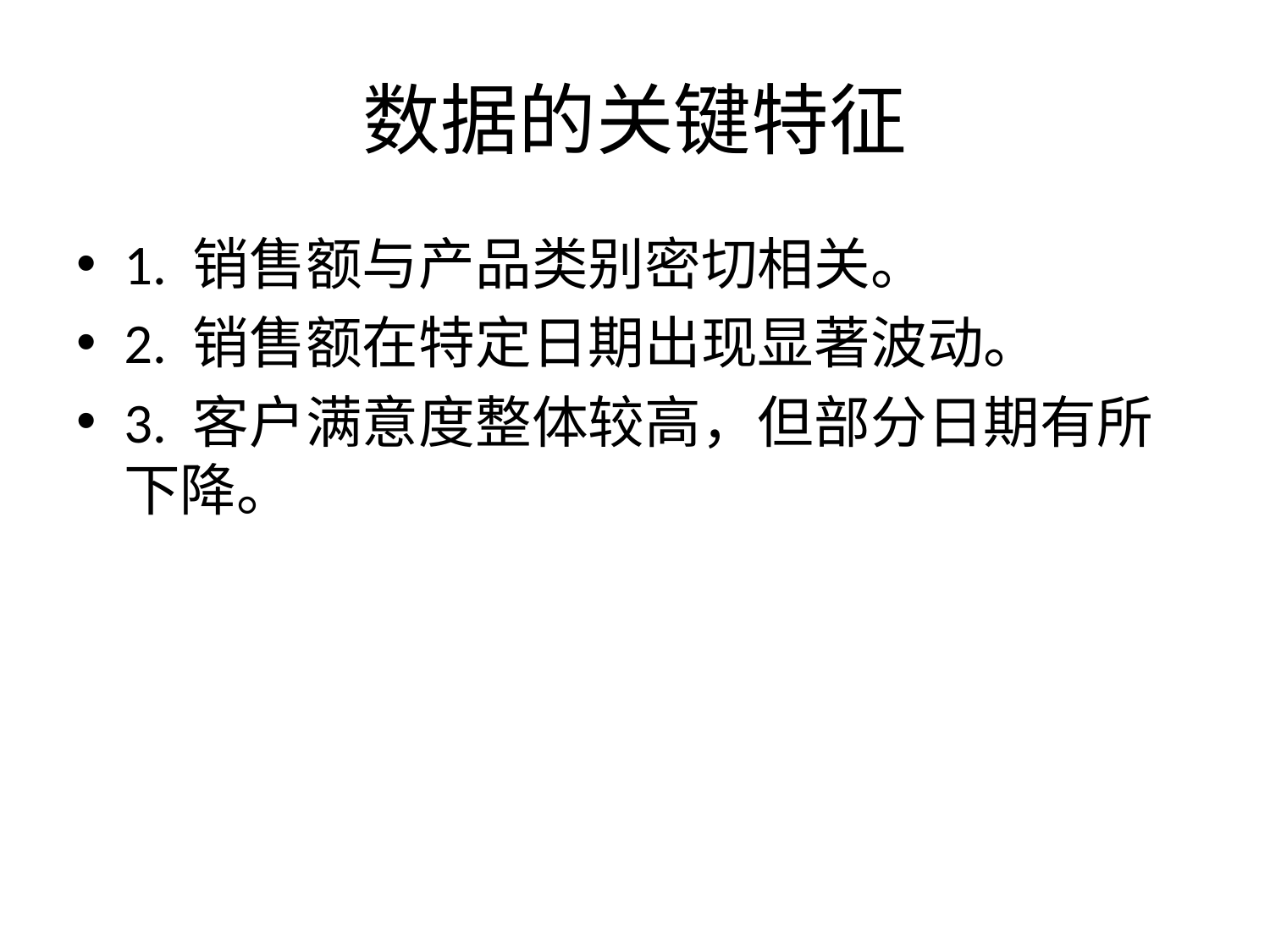

# 数据的关键特征
1. 销售额与产品类别密切相关。
2. 销售额在特定日期出现显著波动。
3. 客户满意度整体较高，但部分日期有所下降。